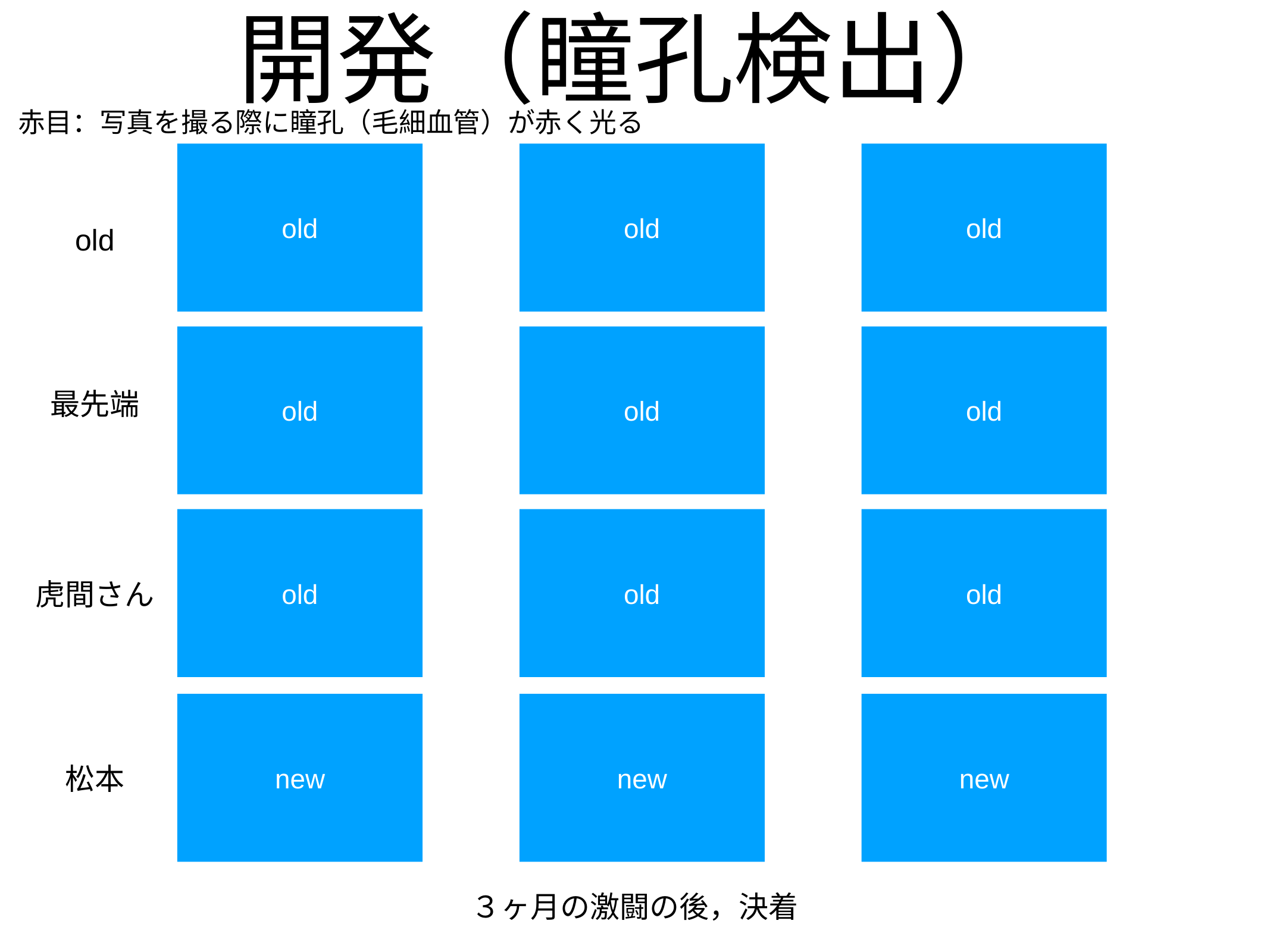

# 開発（瞳孔検出）
赤目：写真を撮る際に瞳孔（毛細血管）が赤く光る
old
old
old
old
old
old
old
最先端
old
old
old
虎間さん
new
new
new
松本
３ヶ月の激闘の後，決着